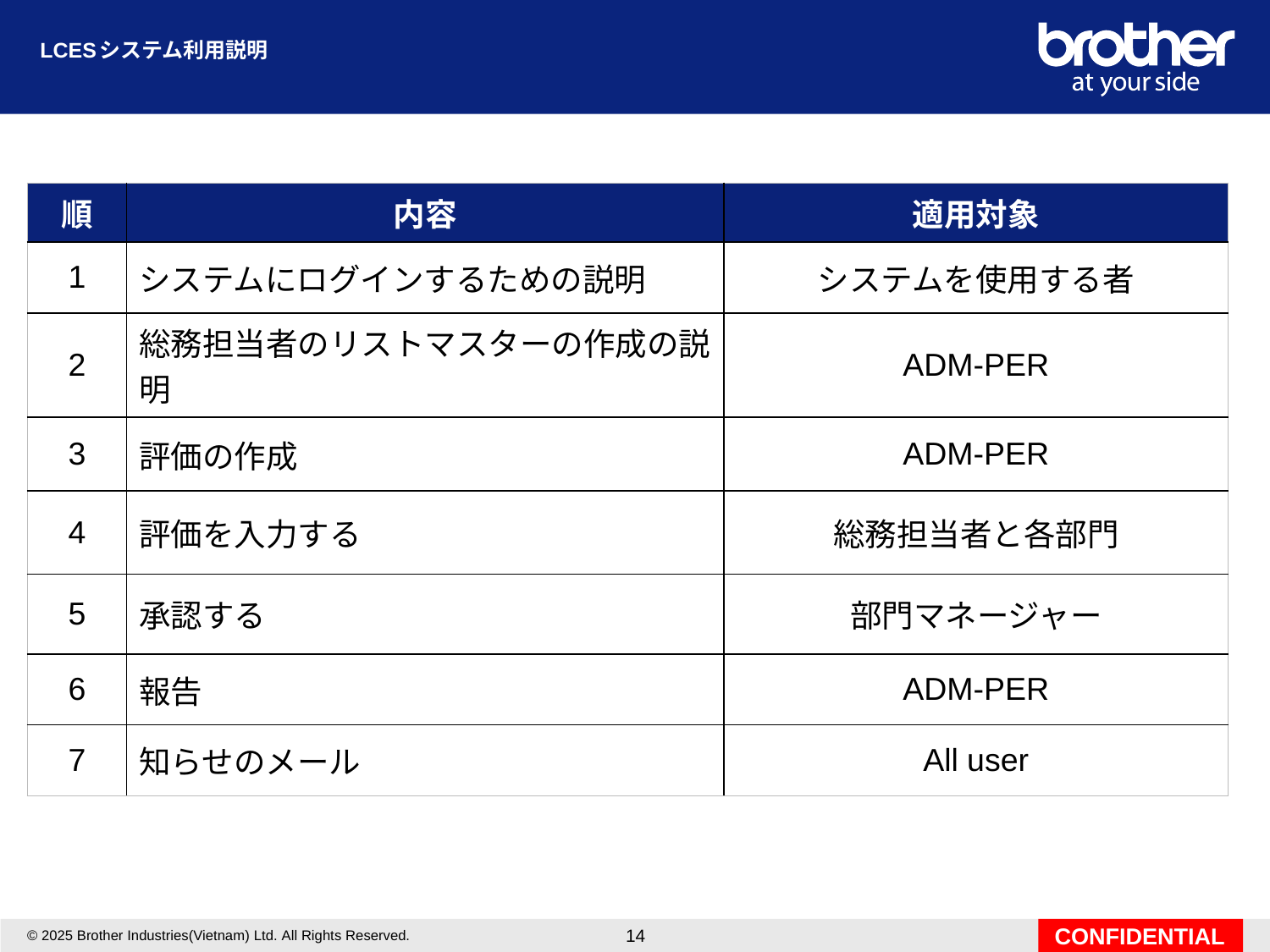

# LCESシステム利用説明
| 順 | 内容 | 適用対象 |
| --- | --- | --- |
| 1 | システムにログインするための説明 | システムを使用する者 |
| 2 | 総務担当者のリストマスターの作成の説明 | ADM-PER |
| 3 | 評価の作成 | ADM-PER |
| 4 | 評価を入力する | 総務担当者と各部門 |
| 5 | 承認する | 部門マネージャー |
| 6 | 報告 | ADM-PER |
| 7 | 知らせのメール | All user |
14